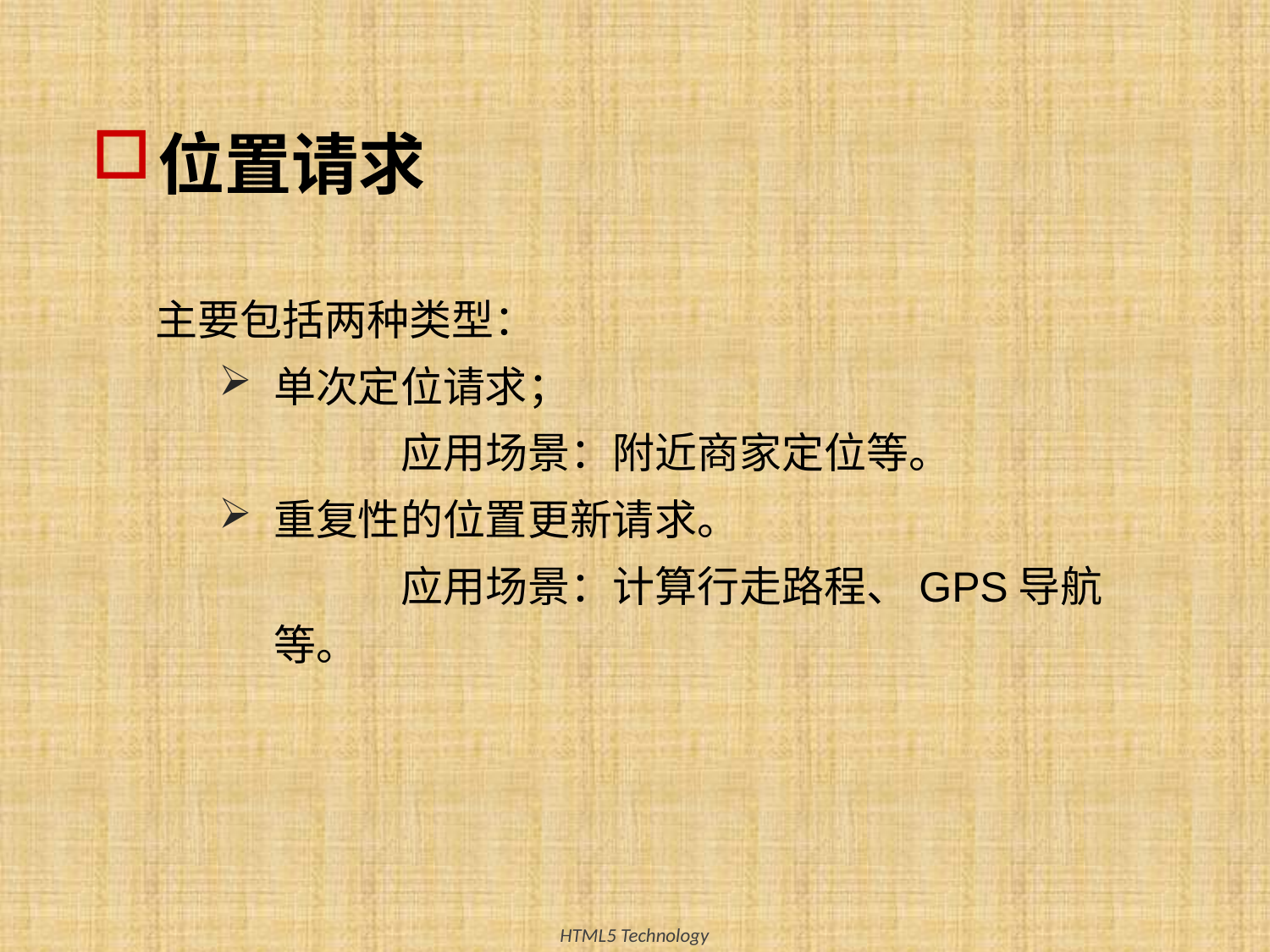

# 位置请求
主要包括两种类型：
单次定位请求；
	应用场景：附近商家定位等。
重复性的位置更新请求。
	应用场景：计算行走路程、GPS导航等。

23
HTML5 Technology